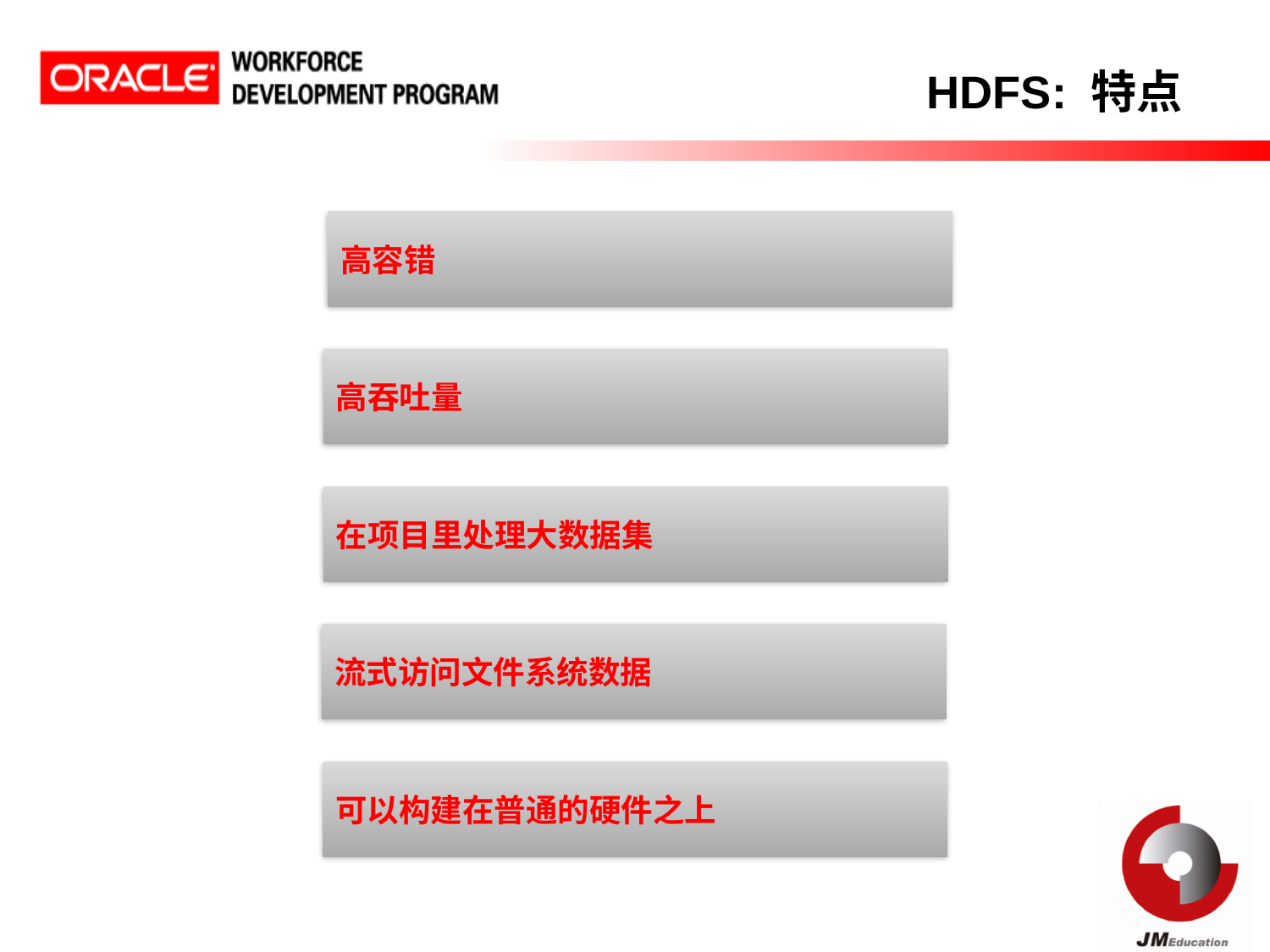

# HDFS: 特点
高容错

高吞吐量

在项目里处理大数据集

流式访问文件系统数据

可以构建在普通的硬件之上